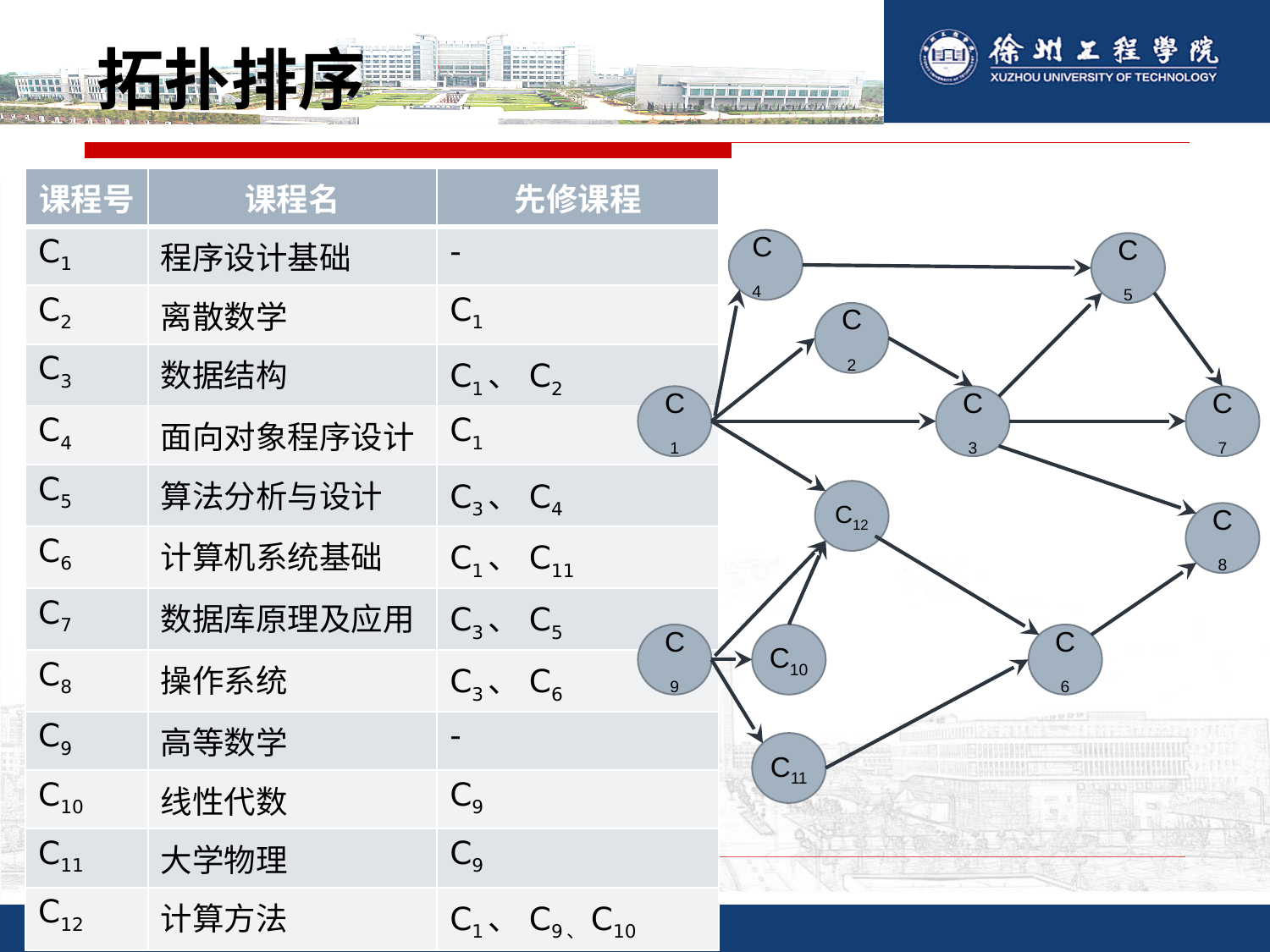

# 拓扑排序
| 课程号 | 课程名 | 先修课程 |
| --- | --- | --- |
| C1 | 程序设计基础 | - |
| C2 | 离散数学 | C1 |
| C3 | 数据结构 | C1、C2 |
| C4 | 面向对象程序设计 | C1 |
| C5 | 算法分析与设计 | C3、C4 |
| C6 | 计算机系统基础 | C1、C11 |
| C7 | 数据库原理及应用 | C3、C5 |
| C8 | 操作系统 | C3、C6 |
| C9 | 高等数学 | - |
| C10 | 线性代数 | C9 |
| C11 | 大学物理 | C9 |
| C12 | 计算方法 | C1、C9、C10 |
C4
C5
C2
C1
C3
C7
C12
C8
C9
C10
C6
C11